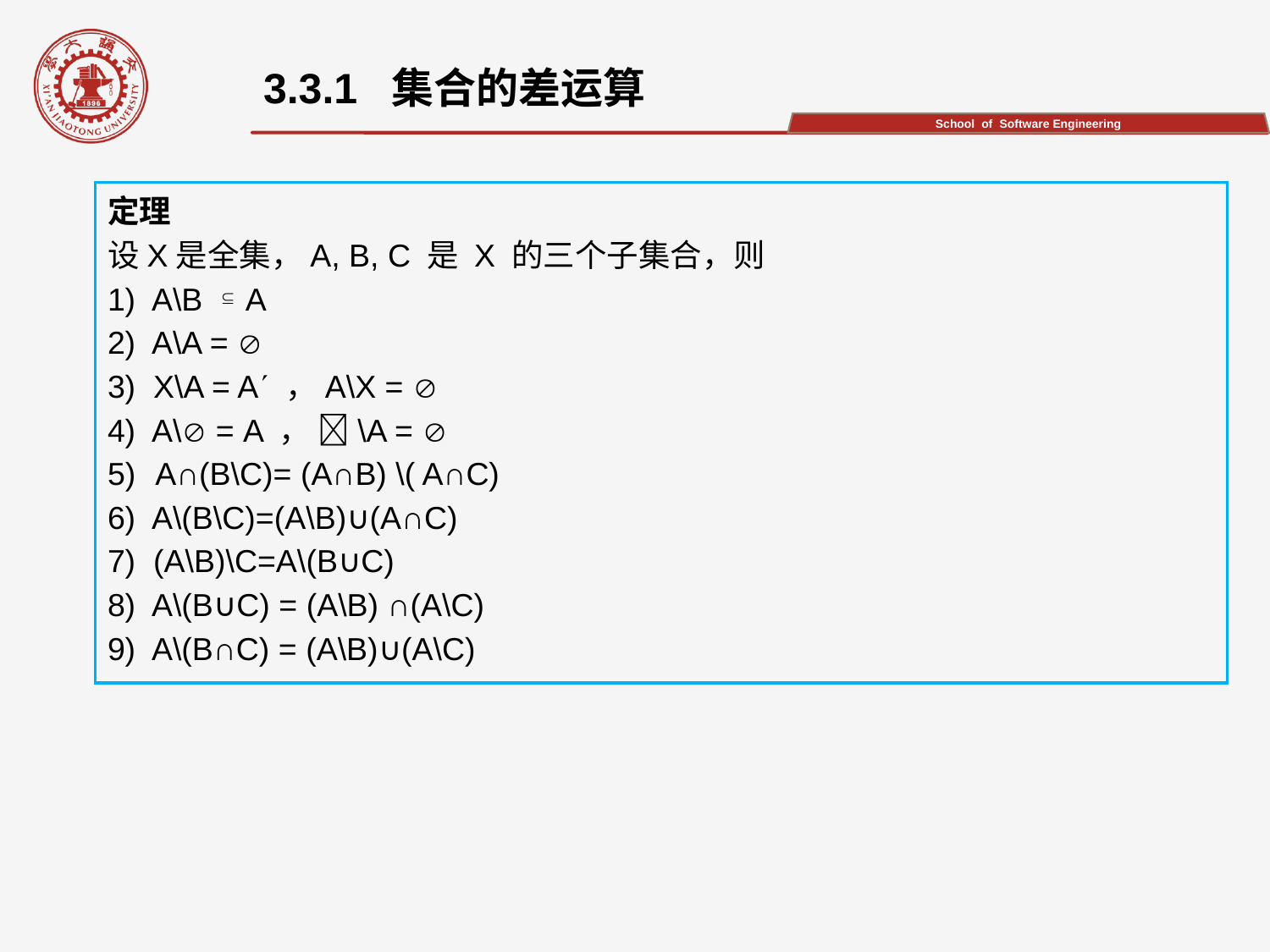

3.3.1  集合的差运算

定理
设X是全集，A, B, C 是 X 的三个子集合，则
1)  A\B  ⊆  A
2)  A\A = ∅
3)  X\A = A′ ，A\X = ∅
4)  A\∅ = A ， ∅\A = ∅
A∩(B\C)= (A∩B) \( A∩C)
6)  A\(B\C)=(A\B)∪(A∩C)
7)  (A\B)\C=A\(B∪C)
8)  A\(B∪C) = (A\B) ∩(A\C)
9)  A\(B∩C) = (A\B)∪(A\C)